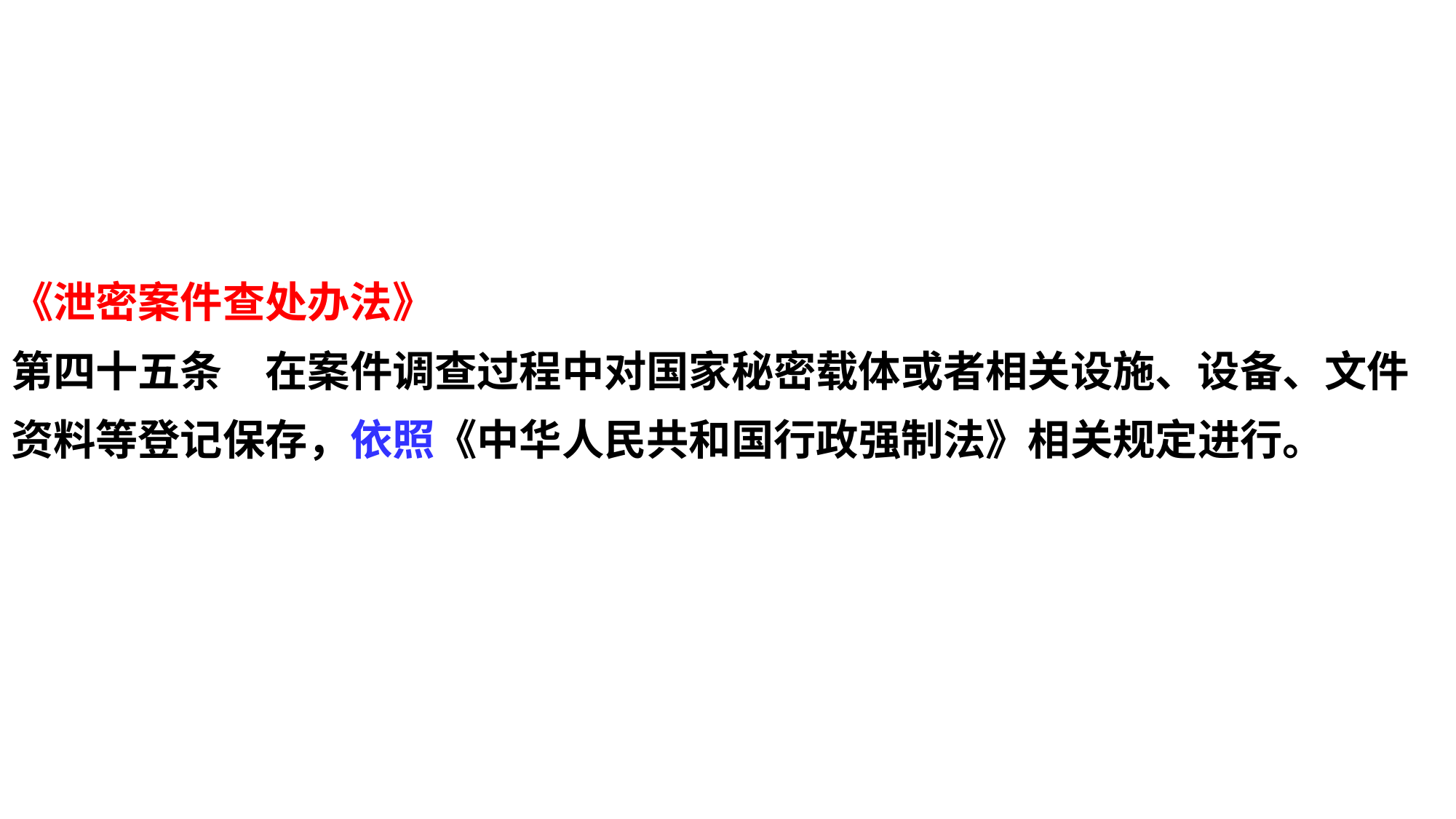

《泄密案件查处办法》
第四十五条　在案件调查过程中对国家秘密载体或者相关设施、设备、文件资料等登记保存，依照《中华人民共和国行政强制法》相关规定进行。